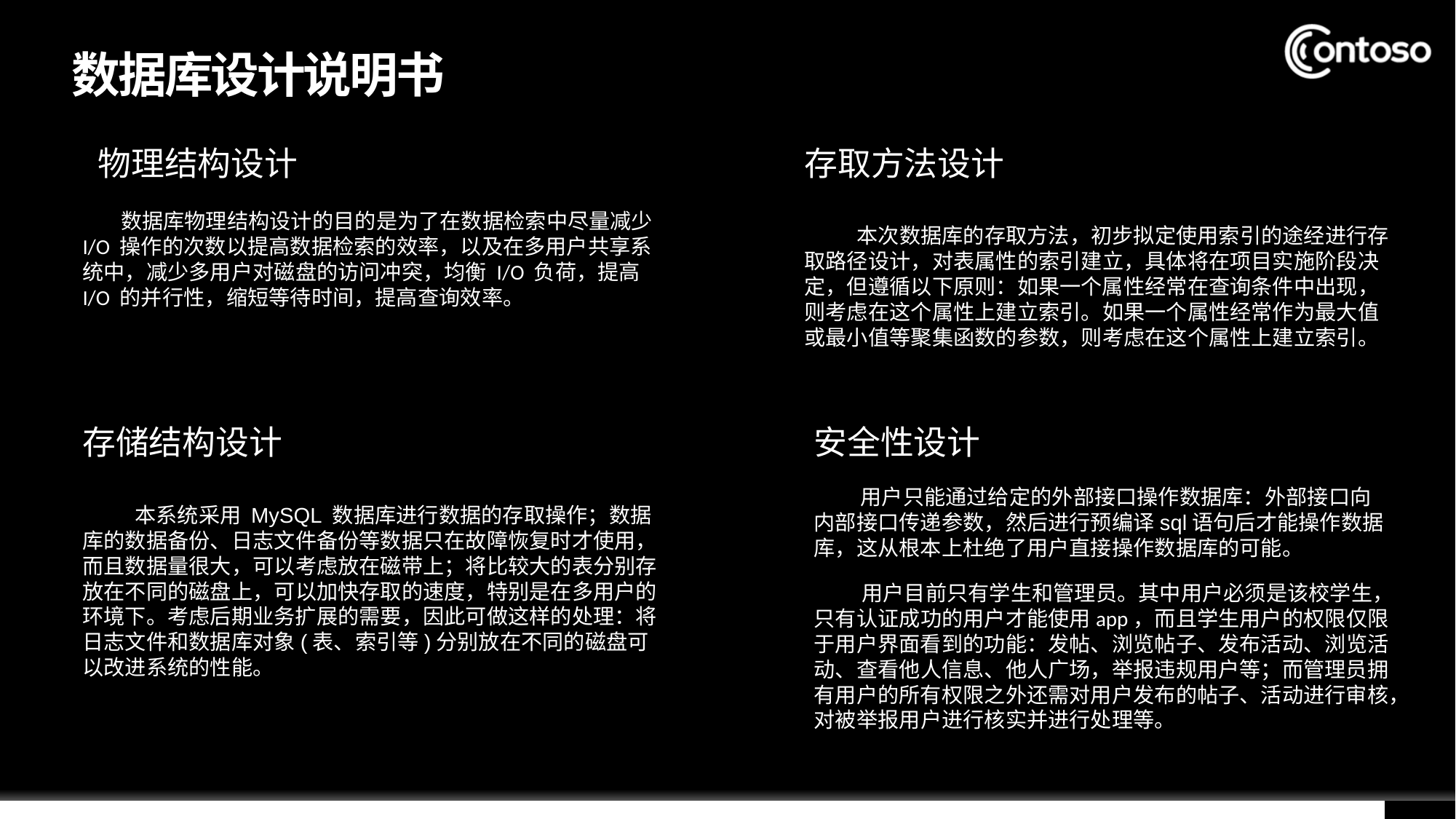

# 数据库设计说明书
 物理结构设计        数据库物理结构设计的目的是为了在数据检索中尽量减少 I/O 操作的次数以提高数据检索的效率，以及在多用户共享系统中，减少多用户对磁盘的访问冲突，均衡 I/O 负荷，提高 I/O 的并行性，缩短等待时间，提高查询效率。
存取方法设计           本次数据库的存取方法，初步拟定使用索引的途经进行存取路径设计，对表属性的索引建立，具体将在项目实施阶段决定，但遵循以下原则：如果一个属性经常在查询条件中出现，则考虑在这个属性上建立索引。如果一个属性经常作为最大值或最小值等聚集函数的参数，则考虑在这个属性上建立索引。
安全性设计
存储结构设计           本系统采用 MySQL 数据库进行数据的存取操作；数据库的数据备份、日志文件备份等数据只在故障恢复时才使用，而且数据量很大，可以考虑放在磁带上；将比较大的表分别存放在不同的磁盘上，可以加快存取的速度，特别是在多用户的环境下。考虑后期业务扩展的需要，因此可做这样的处理：将日志文件和数据库对象(表、索引等)分别放在不同的磁盘可以改进系统的性能。
  用户只能通过给定的外部接口操作数据库：外部接口向内部接口传递参数，然后进行预编译sql语句后才能操作数据库，这从根本上杜绝了用户直接操作数据库的可能。
         用户目前只有学生和管理员。其中用户必须是该校学生，只有认证成功的用户才能使用app，而且学生用户的权限仅限于用户界面看到的功能：发帖、浏览帖子、发布活动、浏览活动、查看他人信息、他人广场，举报违规用户等；而管理员拥有用户的所有权限之外还需对用户发布的帖子、活动进行审核，对被举报用户进行核实并进行处理等。